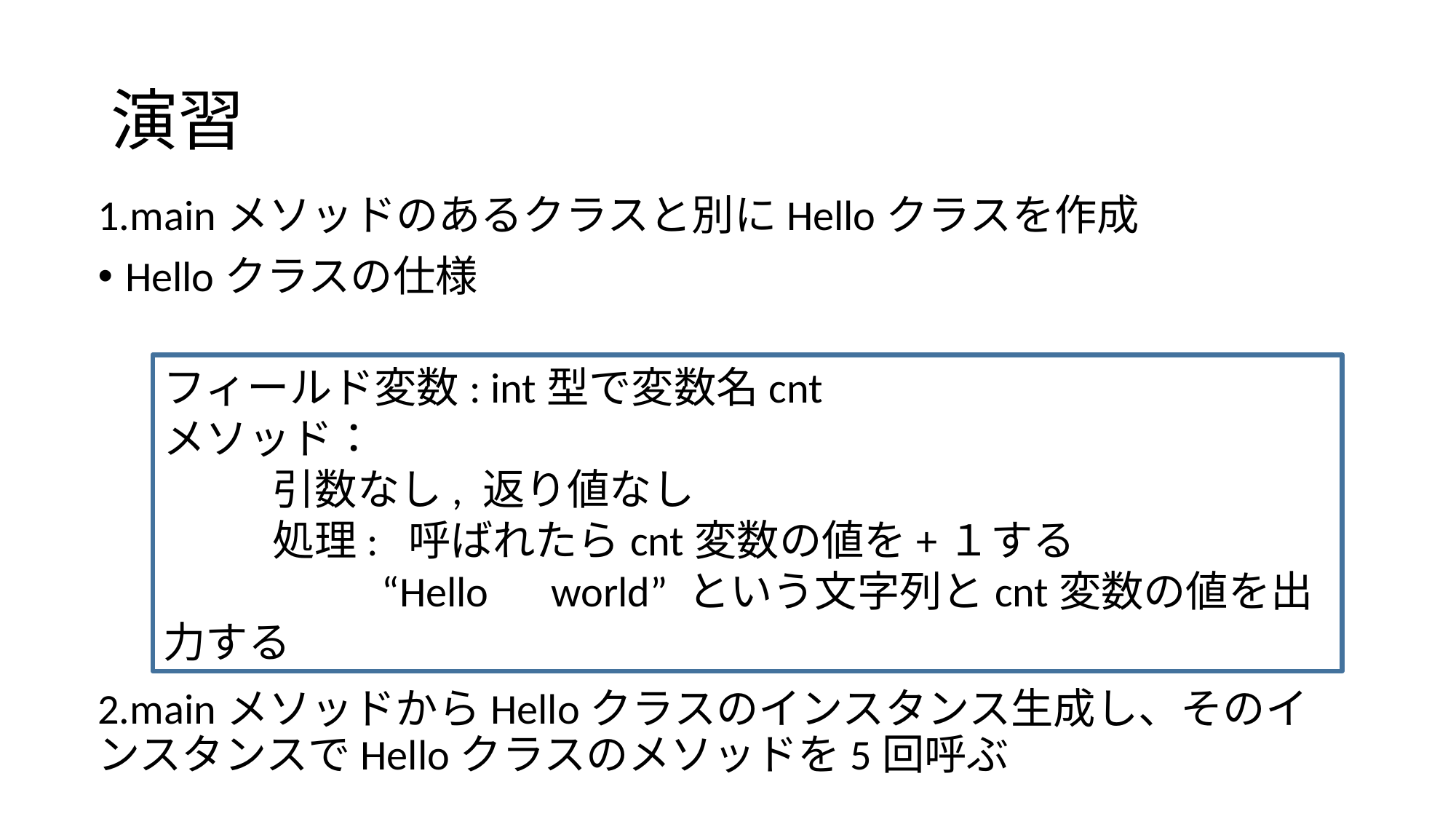

# 演習
1.mainメソッドのあるクラスと別にHelloクラスを作成
Helloクラスの仕様
フィールド変数: 	int型で変数名cnt
メソッド：
	引数なし, 返り値なし
	処理:  呼ばれたらcnt変数の値を+１する
		“Hello　world” という文字列とcnt変数の値を出力する
2.mainメソッドからHelloクラスのインスタンス生成し、そのインスタンスでHelloクラスのメソッドを5回呼ぶ